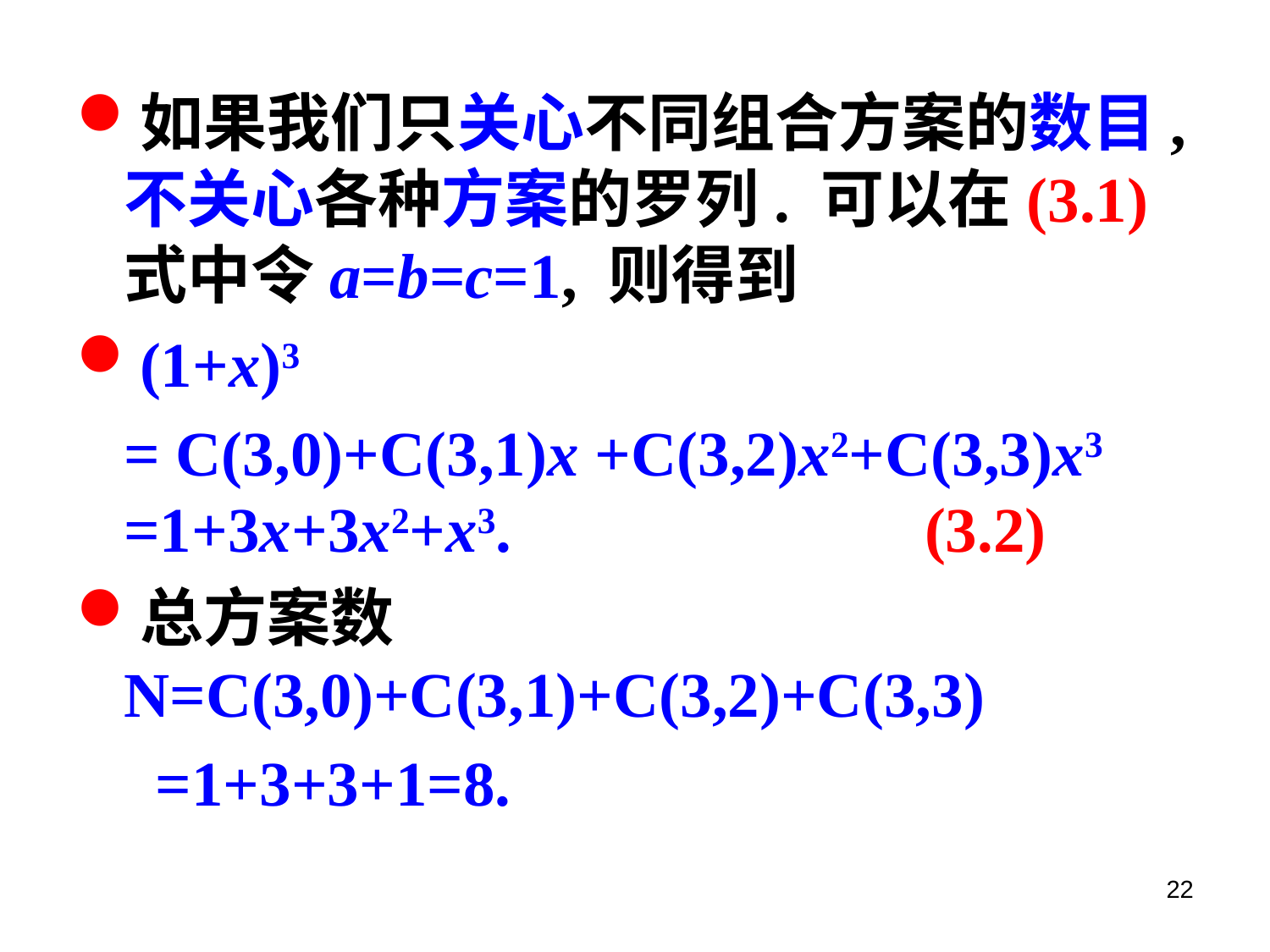

如果我们只关心不同组合方案的数目, 不关心各种方案的罗列. 可以在(3.1)式中令a=b=c=1, 则得到
(1+x)3
   = C(3,0)+C(3,1)x +C(3,2)x2+C(3,3)x3 =1+3x+3x2+x3.                          (3.2)
总方案数N=C(3,0)+C(3,1)+C(3,2)+C(3,3)
     =1+3+3+1=8.
22